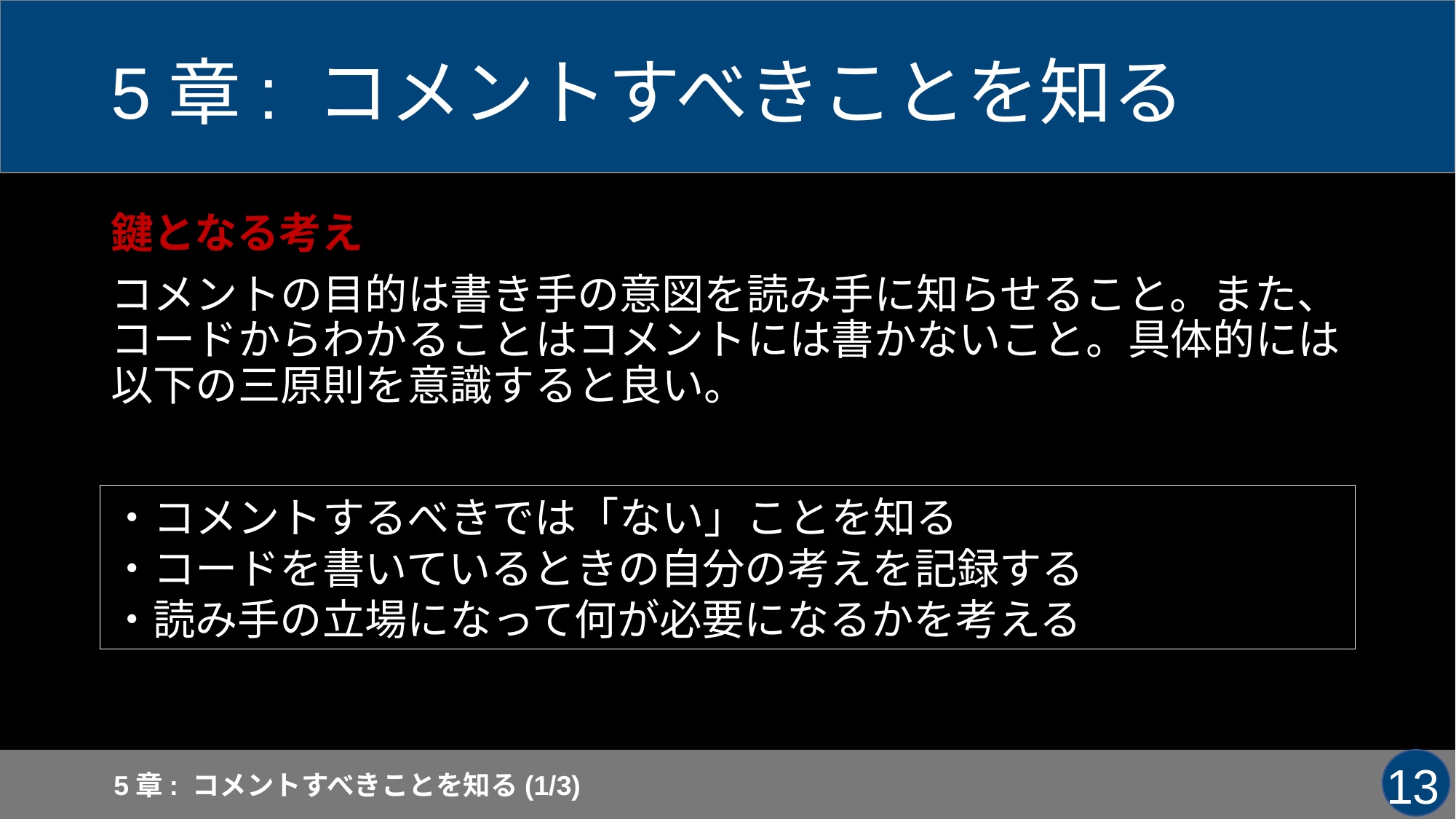

# 5章: コメントすべきことを知る
鍵となる考え
コメントの目的は書き手の意図を読み手に知らせること。また、コードからわかることはコメントには書かないこと。具体的には以下の三原則を意識すると良い。

・コメントするべきでは「ない」ことを知る
・コードを書いているときの自分の考えを記録する
・読み手の立場になって何が必要になるかを考える
5章: コメントすべきことを知る(1/3)
13